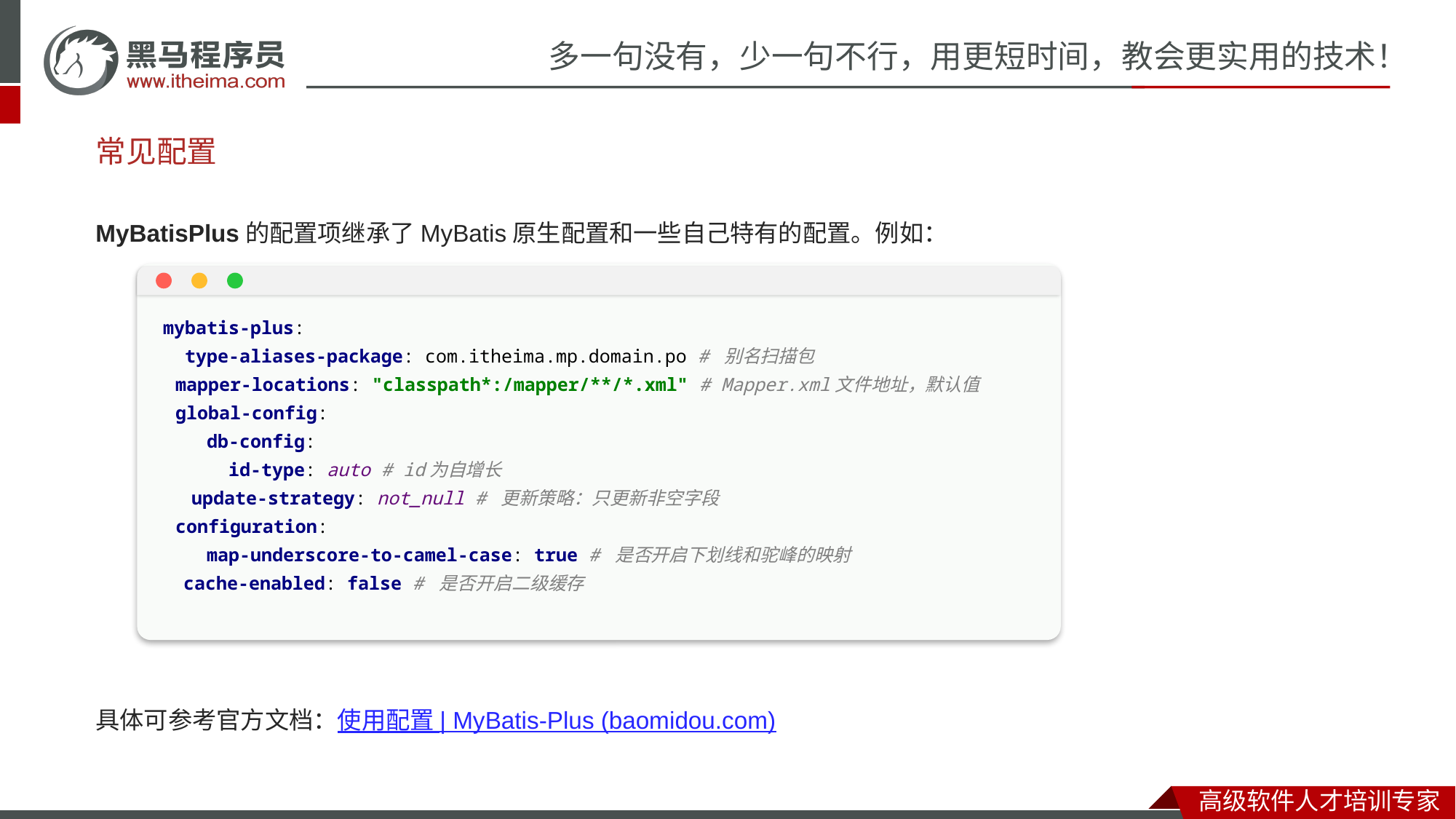

# 常见配置
MyBatisPlus的配置项继承了MyBatis原生配置和一些自己特有的配置。例如：

具体可参考官方文档：使用配置 | MyBatis-Plus (baomidou.com)

mybatis-plus:
  type-aliases-package: com.itheima.mp.domain.po # 别名扫描包
  mapper-locations: "classpath*:/mapper/**/*.xml" # Mapper.xml文件地址，默认值
  global-config:
    db-config:
      id-type: auto # id为自增长
      update-strategy: not_null # 更新策略：只更新非空字段
  configuration:
    map-underscore-to-camel-case: true # 是否开启下划线和驼峰的映射
    cache-enabled: false # 是否开启二级缓存